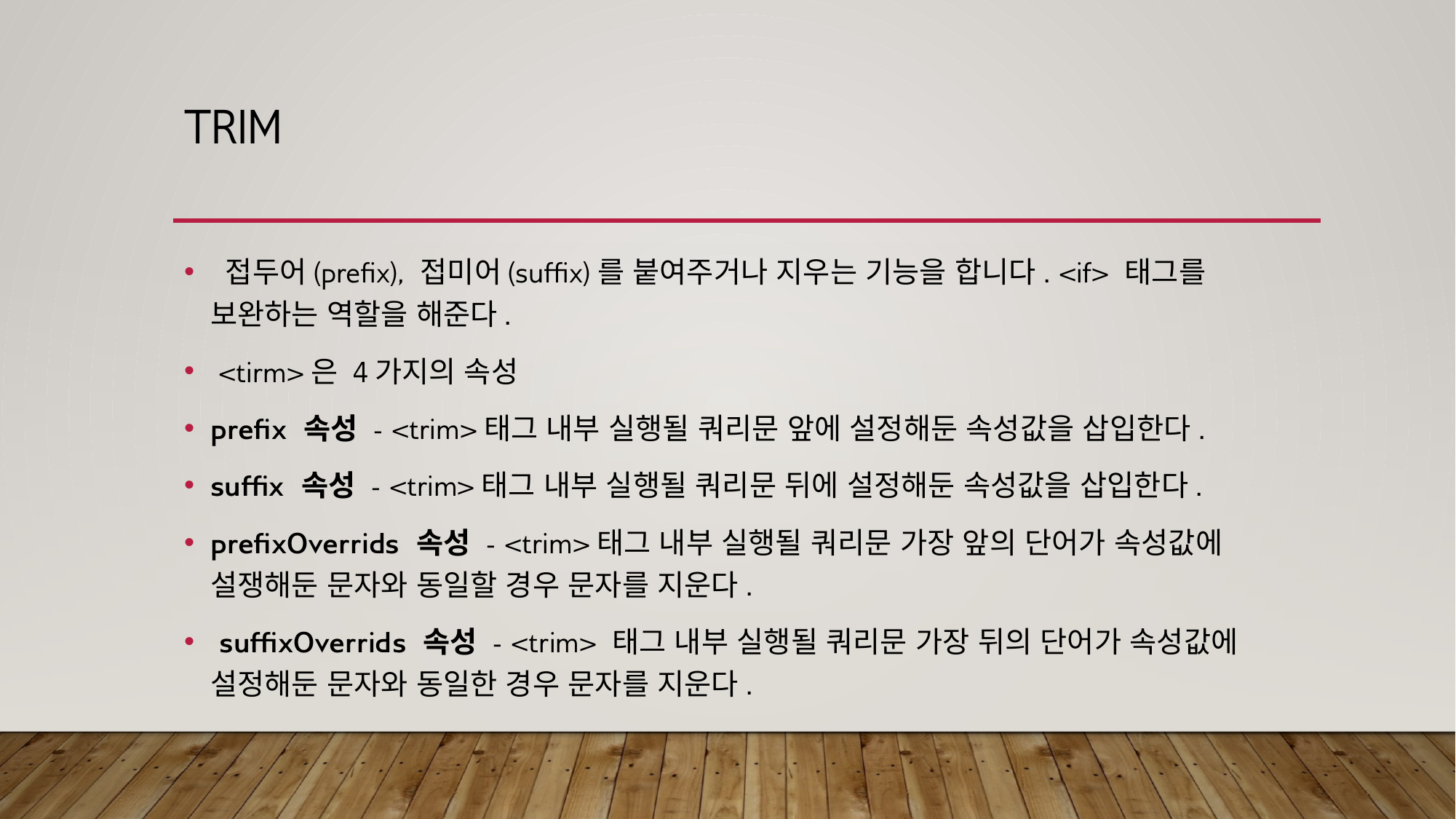

# TRIM
 접두어(prefix), 접미어(suffix)를 붙여주거나 지우는 기능을 합니다. <if> 태그를 보완하는 역할을 해준다.
 <tirm>은 4가지의 속성
prefix 속성 - <trim>태그 내부 실행될 쿼리문 앞에 설정해둔 속성값을 삽입한다.
suffix 속성 - <trim>태그 내부 실행될 쿼리문 뒤에 설정해둔 속성값을 삽입한다.
prefixOverrids 속성 - <trim>태그 내부 실행될 쿼리문 가장 앞의 단어가 속성값에 설쟁해둔 문자와 동일할 경우 문자를 지운다.
 suffixOverrids 속성 - <trim> 태그 내부 실행될 쿼리문 가장 뒤의 단어가 속성값에 설정해둔 문자와 동일한 경우 문자를 지운다.